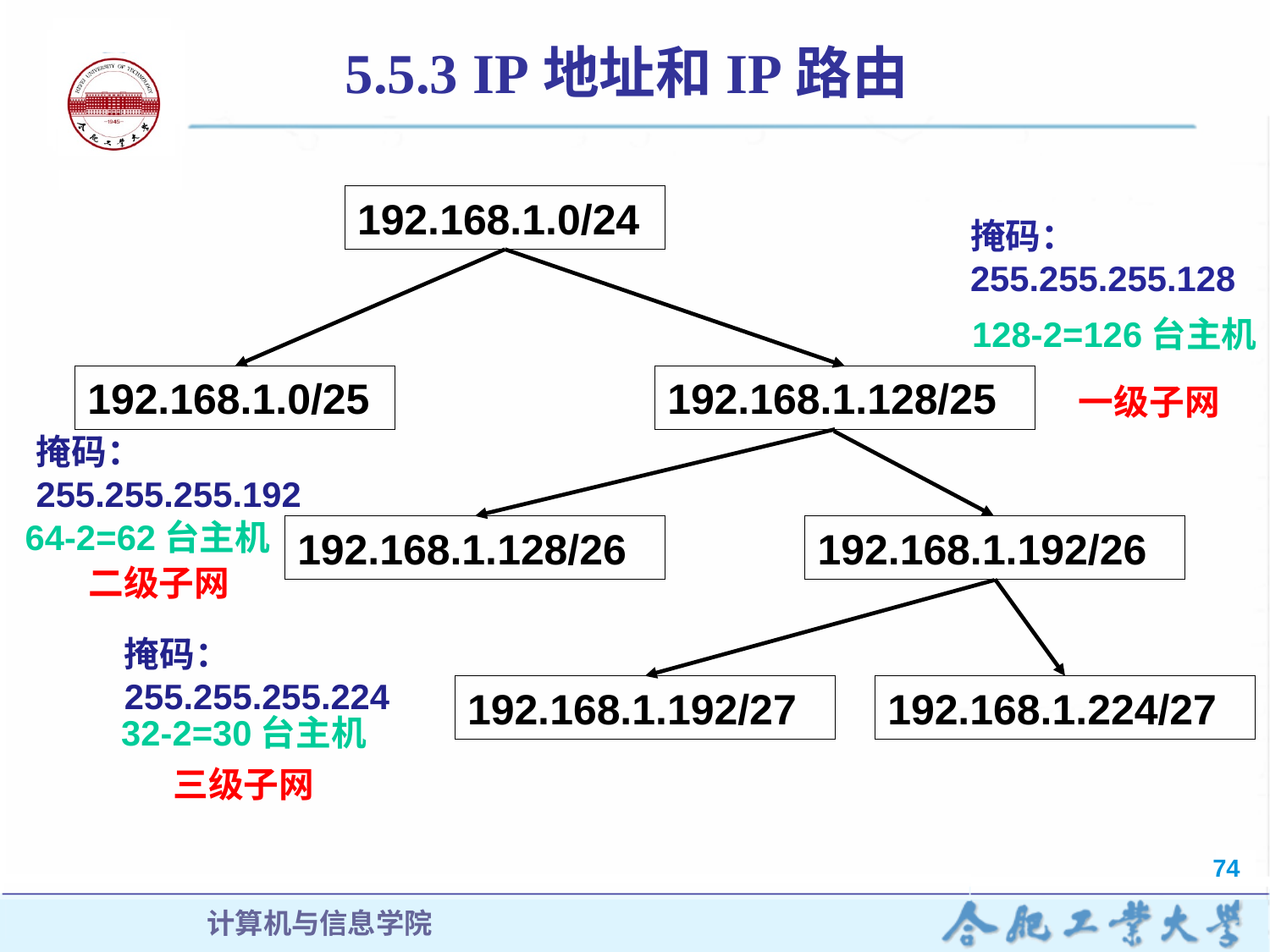

5.5.3 IP地址和IP路由
192.168.1.0/24
掩码：
255.255.255.128
128-2=126台主机
192.168.1.128/25
192.168.1.0/25
一级子网
掩码：
255.255.255.192
64-2=62台主机
192.168.1.128/26
192.168.1.192/26
二级子网
掩码：
255.255.255.224
192.168.1.192/27
192.168.1.224/27
32-2=30台主机
三级子网